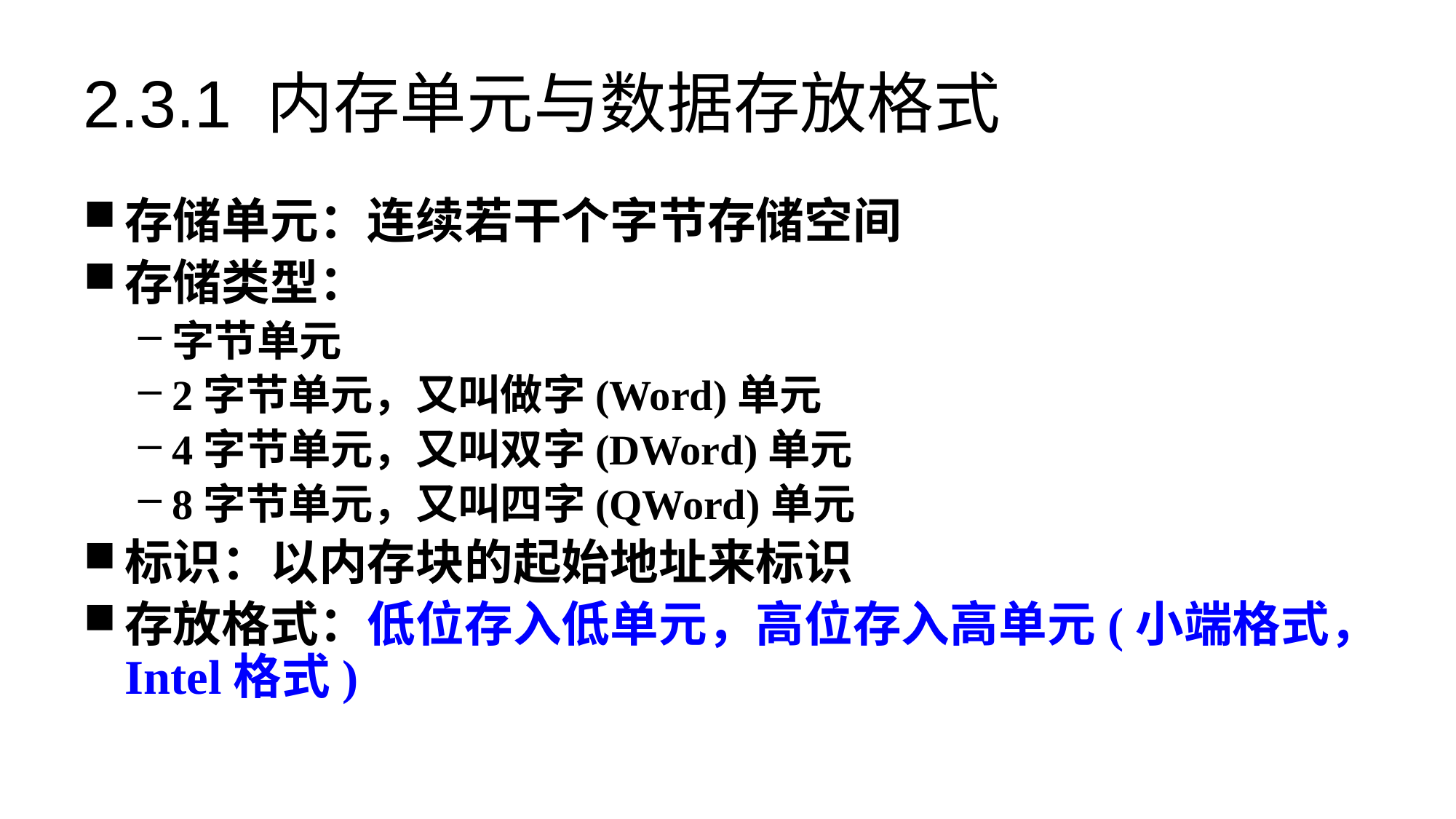

# 2.3.1 内存单元与数据存放格式
存储单元：连续若干个字节存储空间
存储类型：
字节单元
2字节单元，又叫做字(Word)单元
4字节单元，又叫双字(DWord)单元
8字节单元，又叫四字(QWord)单元
标识：以内存块的起始地址来标识
存放格式：低位存入低单元，高位存入高单元(小端格式，Intel格式)